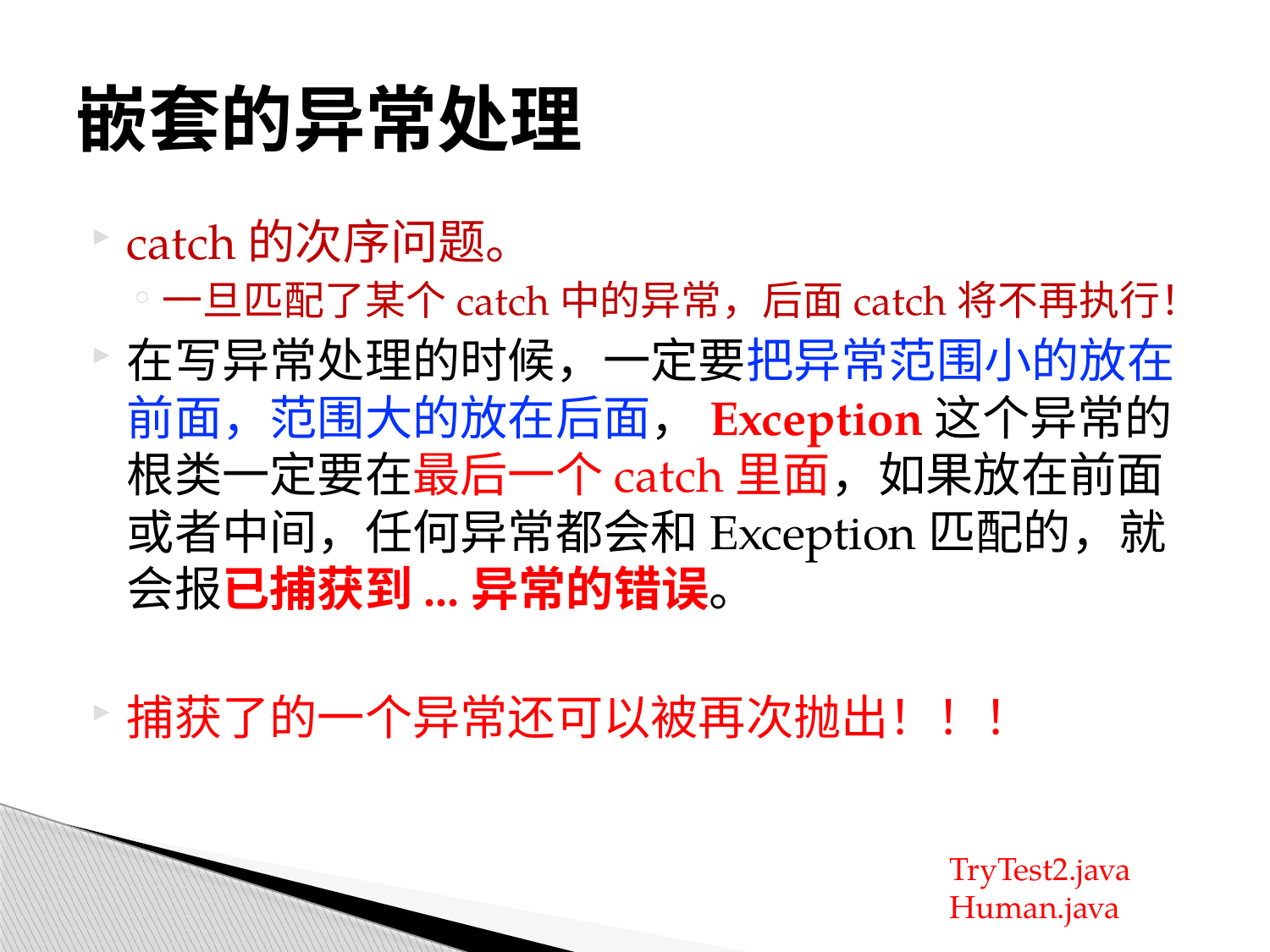

# 嵌套的异常处理
catch的次序问题。
一旦匹配了某个catch中的异常，后面catch将不再执行！
在写异常处理的时候，一定要把异常范围小的放在前面，范围大的放在后面，Exception这个异常的根类一定要在最后一个catch里面，如果放在前面或者中间，任何异常都会和Exception匹配的，就会报已捕获到...异常的错误。

捕获了的一个异常还可以被再次抛出！！！

TryTest2.java
Human.java